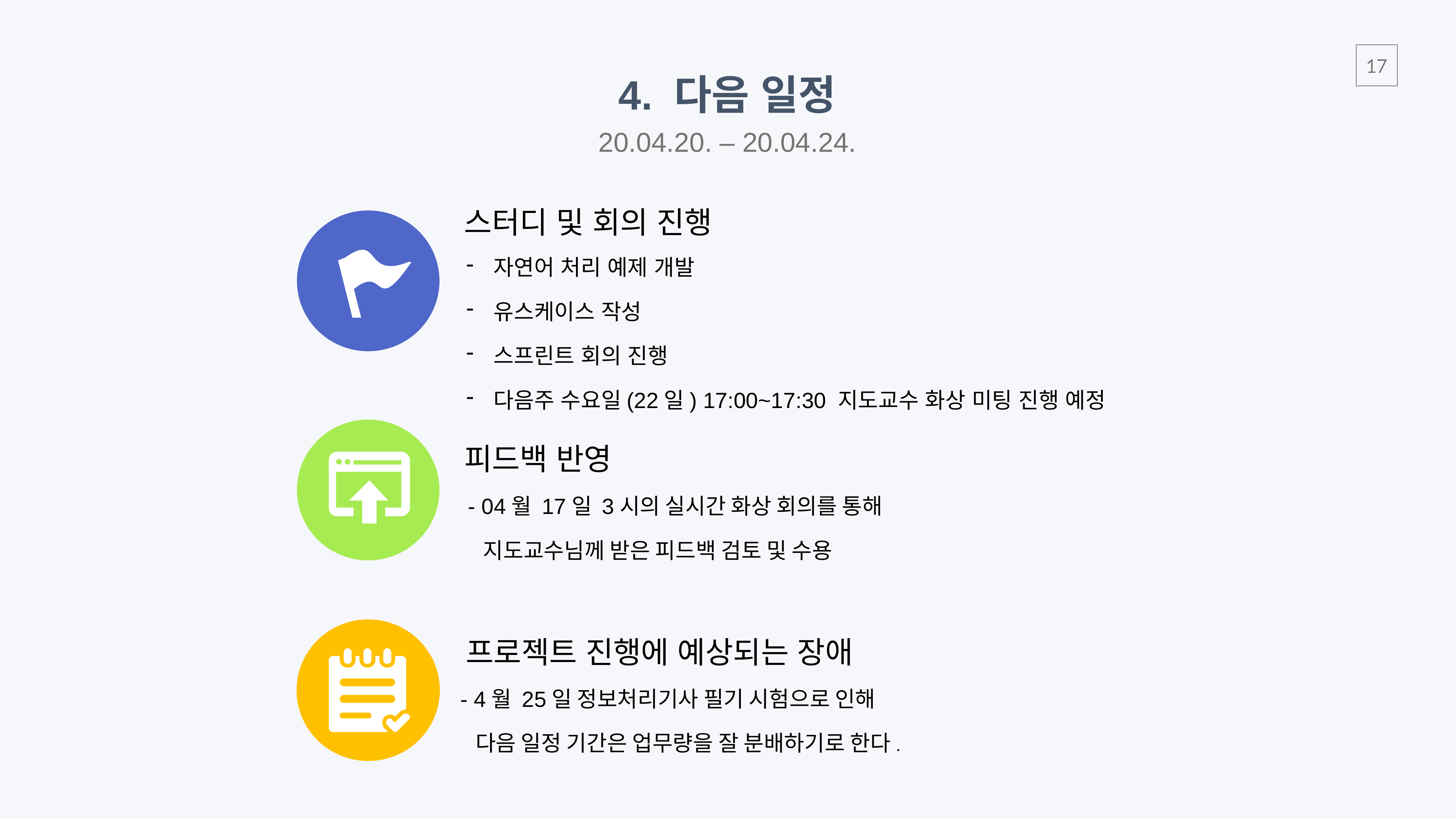

4. 다음 일정
20.04.20. – 20.04.24.
스터디 및 회의 진행

자연어 처리 예제 개발
유스케이스 작성
스프린트 회의 진행
다음주 수요일(22일) 17:00~17:30 지도교수 화상 미팅 진행 예정

피드백 반영
- 04월 17일 3시의 실시간 화상 회의를 통해
  지도교수님께 받은 피드백 검토 및 수용

프로젝트 진행에 예상되는 장애
- 4월 25일 정보처리기사 필기 시험으로 인해
  다음 일정 기간은 업무량을 잘 분배하기로 한다.